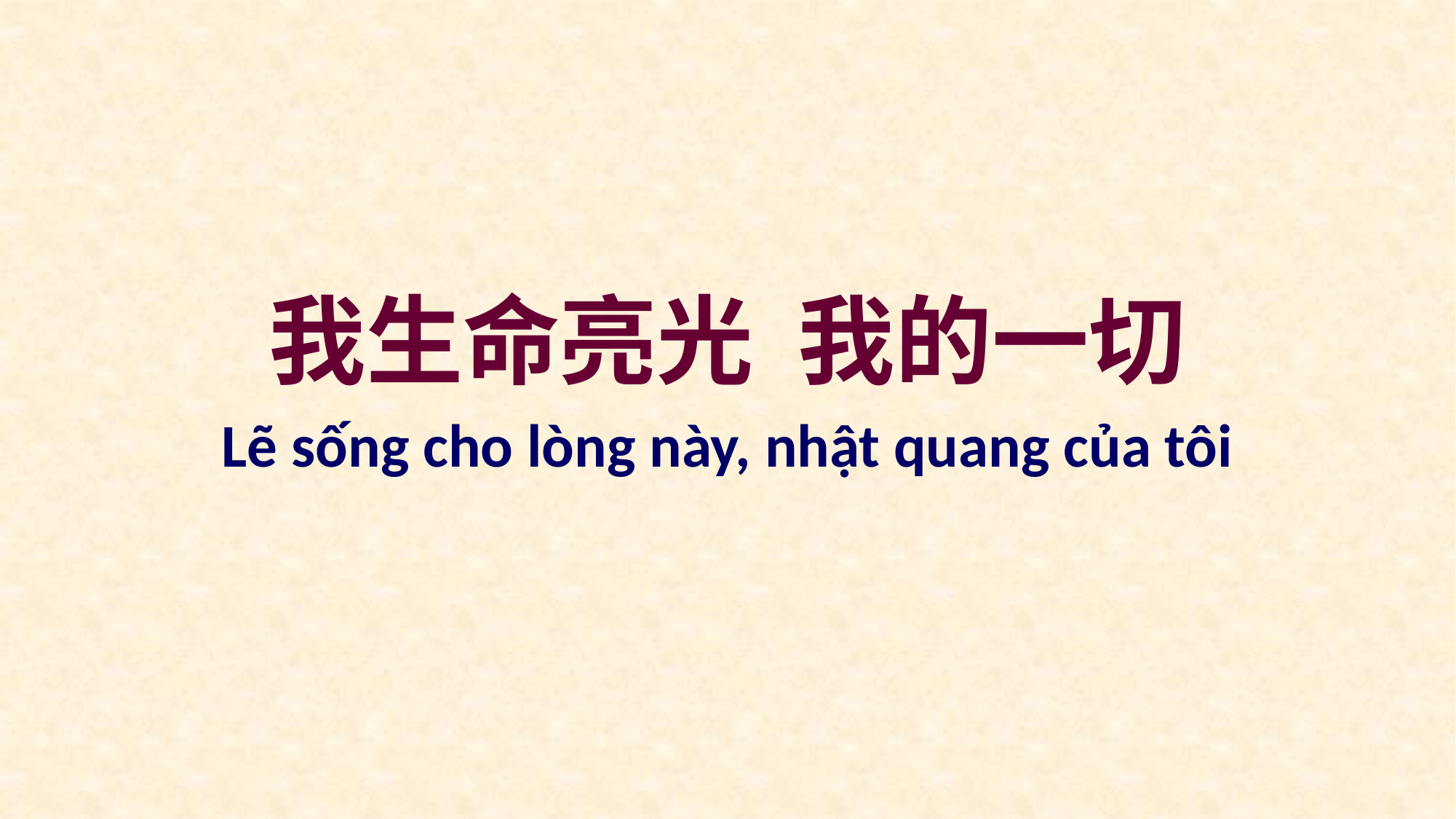

我生命亮光  我的一切
Lẽ sống cho lòng này, nhật quang của tôi